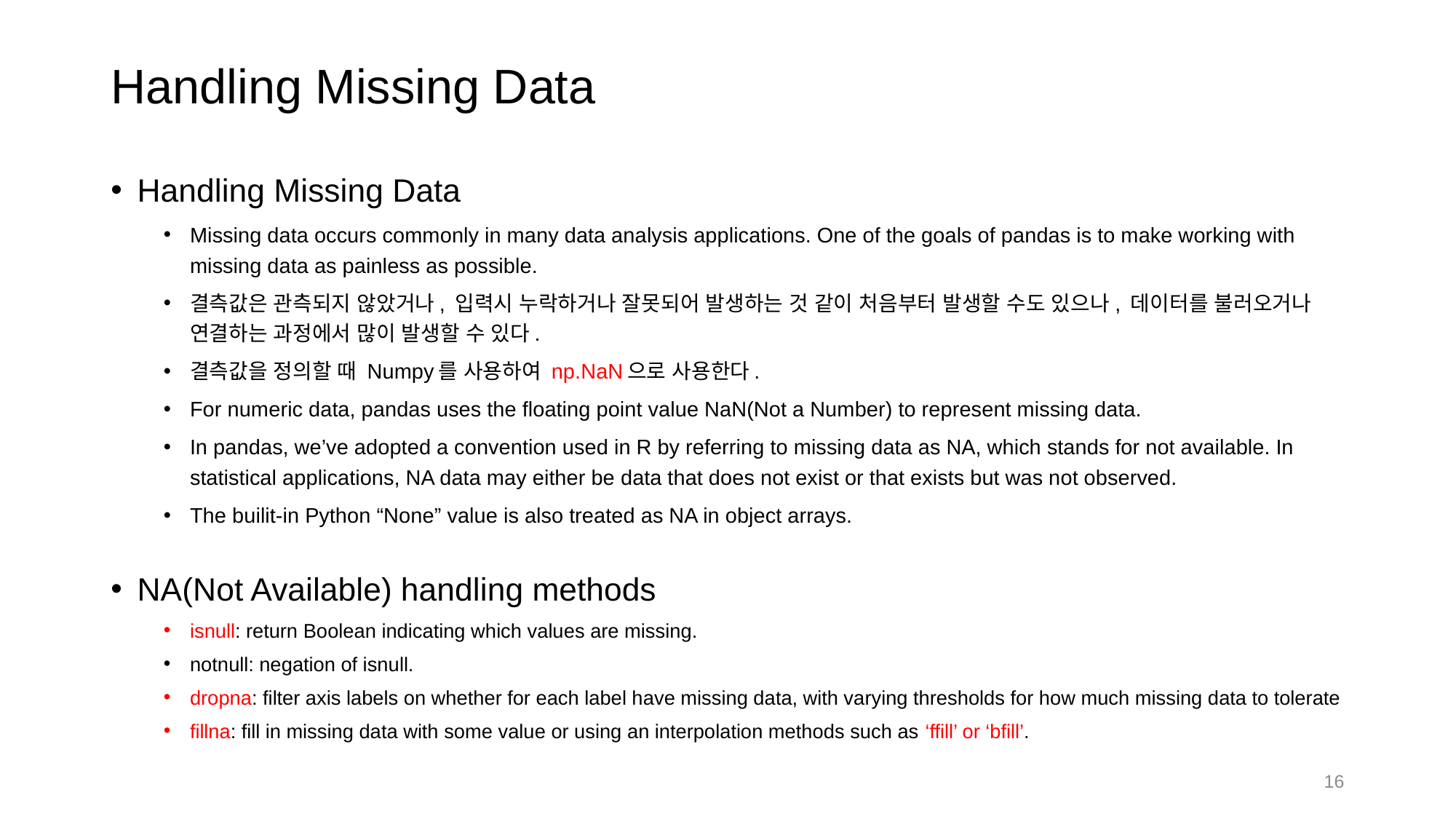

# Handling Missing Data
Handling Missing Data
Missing data occurs commonly in many data analysis applications. One of the goals of pandas is to make working with missing data as painless as possible.
결측값은 관측되지 않았거나, 입력시 누락하거나 잘못되어 발생하는 것 같이 처음부터 발생할 수도 있으나, 데이터를 불러오거나 연결하는 과정에서 많이 발생할 수 있다.
결측값을 정의할 때 Numpy를 사용하여 np.NaN으로 사용한다.
For numeric data, pandas uses the floating point value NaN(Not a Number) to represent missing data.
In pandas, we’ve adopted a convention used in R by referring to missing data as NA, which stands for not available. In statistical applications, NA data may either be data that does not exist or that exists but was not observed.
The builit-in Python “None” value is also treated as NA in object arrays.

NA(Not Available) handling methods
isnull: return Boolean indicating which values are missing.
notnull: negation of isnull.
dropna: filter axis labels on whether for each label have missing data, with varying thresholds for how much missing data to tolerate
fillna: fill in missing data with some value or using an interpolation methods such as ‘ffill’ or ‘bfill’.

16